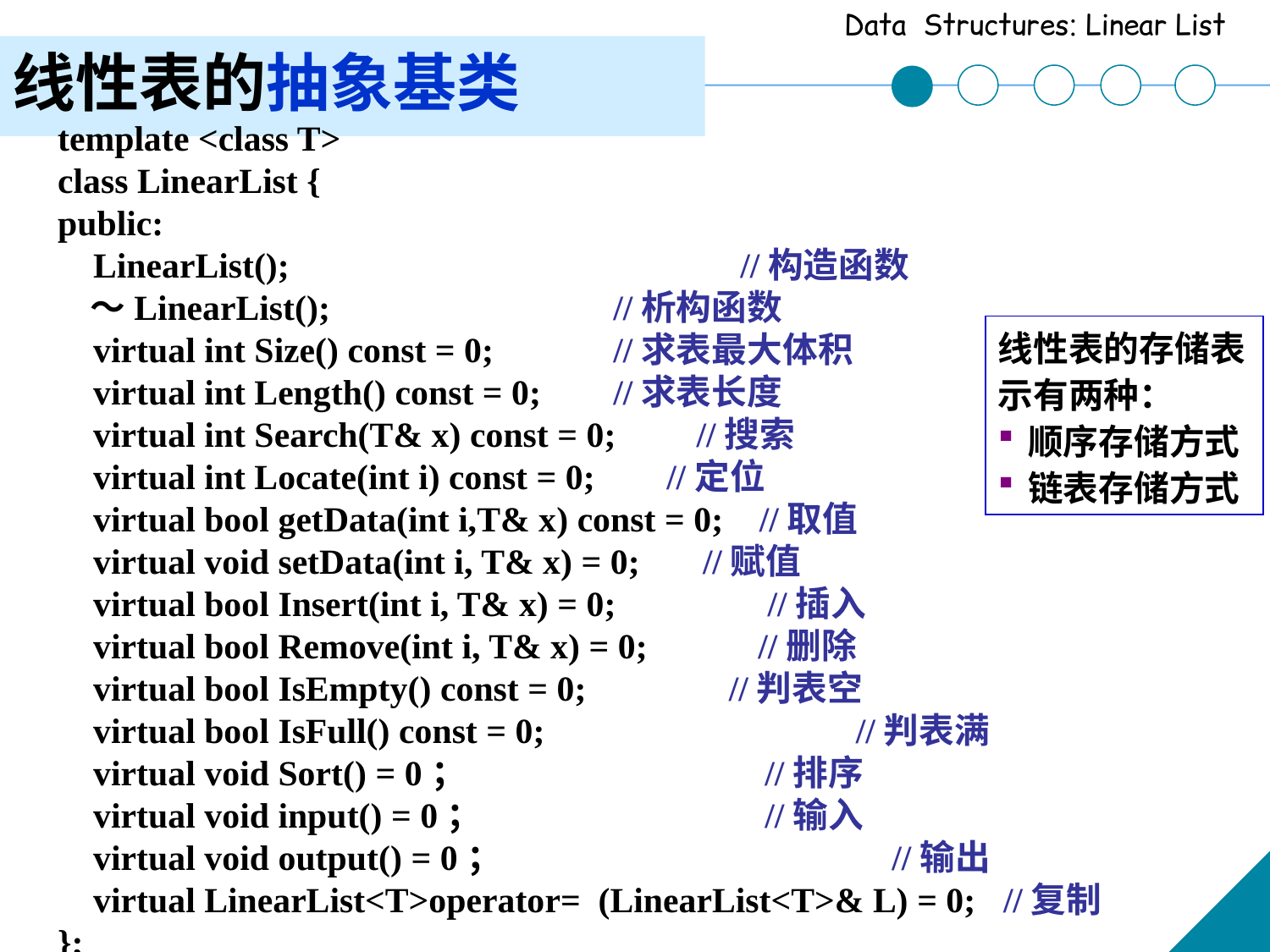

线性表的抽象基类

template <class T>
class LinearList {
public:
    LinearList();				//构造函数
   ～LinearList();			//析构函数
    virtual int Size() const = 0;	//求表最大体积
    virtual int Length() const = 0;	//求表长度
    virtual int Search(T& x) const = 0;         //搜索
    virtual int Locate(int i) const = 0;        //定位
    virtual bool getData(int i,T& x) const = 0;    //取值
    virtual void setData(int i, T& x) = 0;       //赋值
    virtual bool Insert(int i, T& x) = 0;                 //插入
    virtual bool Remove(int i, T& x) = 0;	  //删除
    virtual bool IsEmpty() const = 0;	             //判表空
    virtual bool IsFull() const = 0;		             //判表满
    virtual void Sort() = 0；			  //排序
    virtual void input() = 0；			  //输入
    virtual void output() = 0；			  //输出
    virtual LinearList<T>operator=  (LinearList<T>& L) = 0;	 //复制
};
线性表的存储表示有两种：
顺序存储方式
链表存储方式